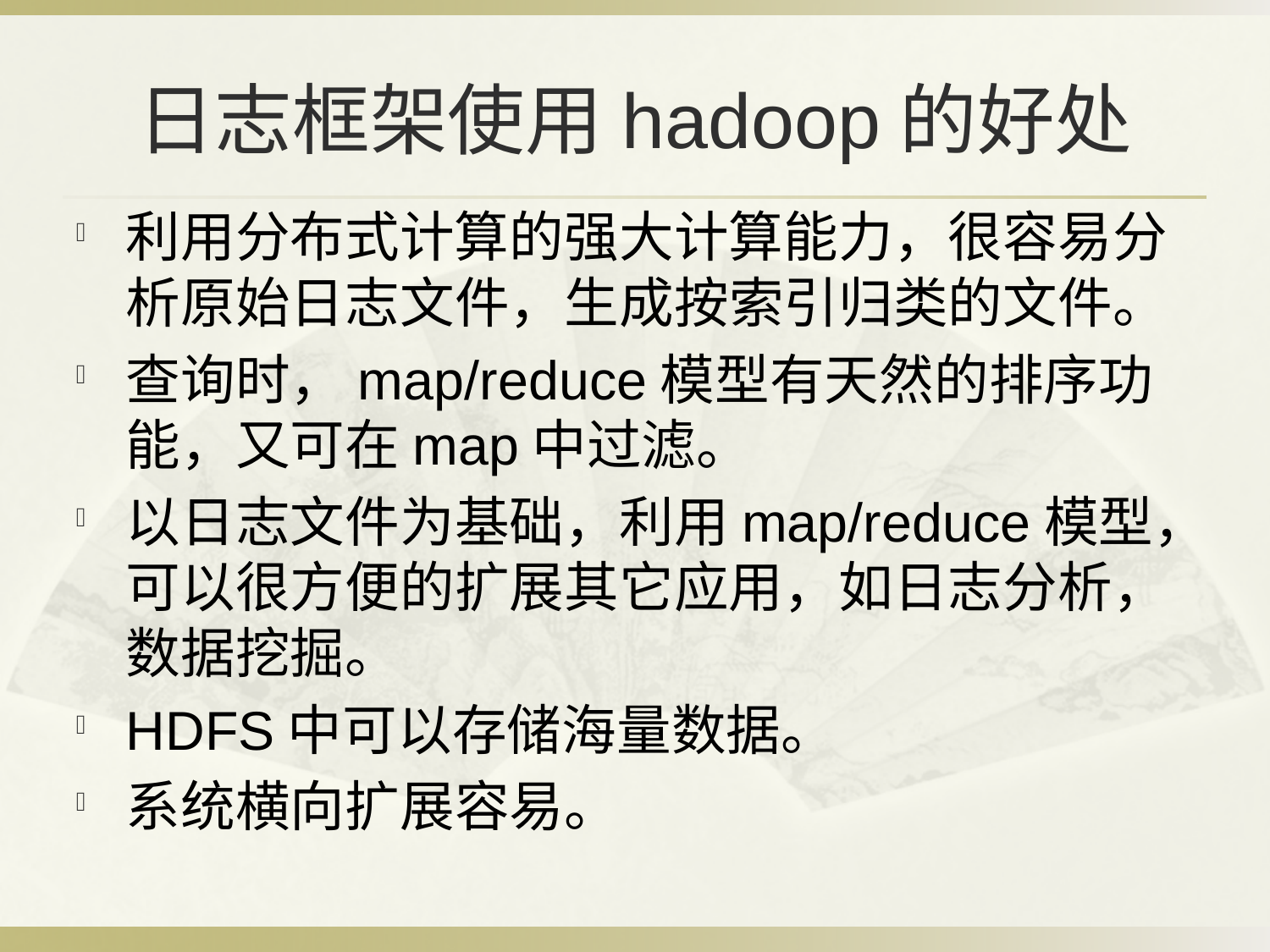

# 日志框架使用hadoop的好处
利用分布式计算的强大计算能力，很容易分析原始日志文件，生成按索引归类的文件。
查询时，map/reduce模型有天然的排序功能，又可在map中过滤。
以日志文件为基础，利用map/reduce模型，可以很方便的扩展其它应用，如日志分析，数据挖掘。
HDFS中可以存储海量数据。
系统横向扩展容易。